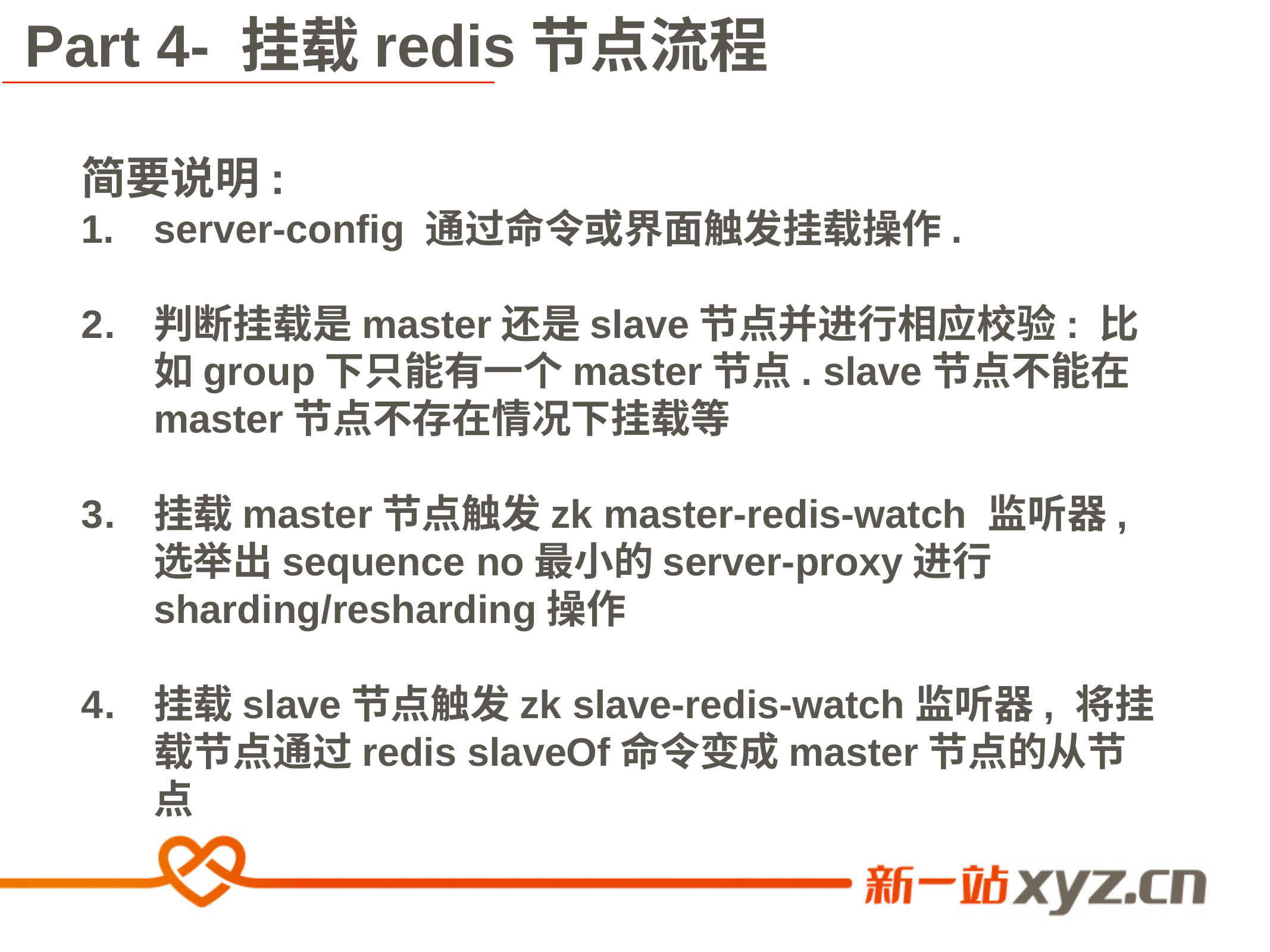

Part 4- 挂载redis节点流程

简要说明:
server-config 通过命令或界面触发挂载操作.

判断挂载是master还是slave节点并进行相应校验: 比如group下只能有一个master节点. slave节点不能在master节点不存在情况下挂载等

挂载master节点触发zk master-redis-watch 监听器, 选举出sequence no最小的server-proxy进行sharding/resharding操作

挂载slave节点触发zk slave-redis-watch监听器, 将挂载节点通过redis slaveOf命令变成master节点的从节点